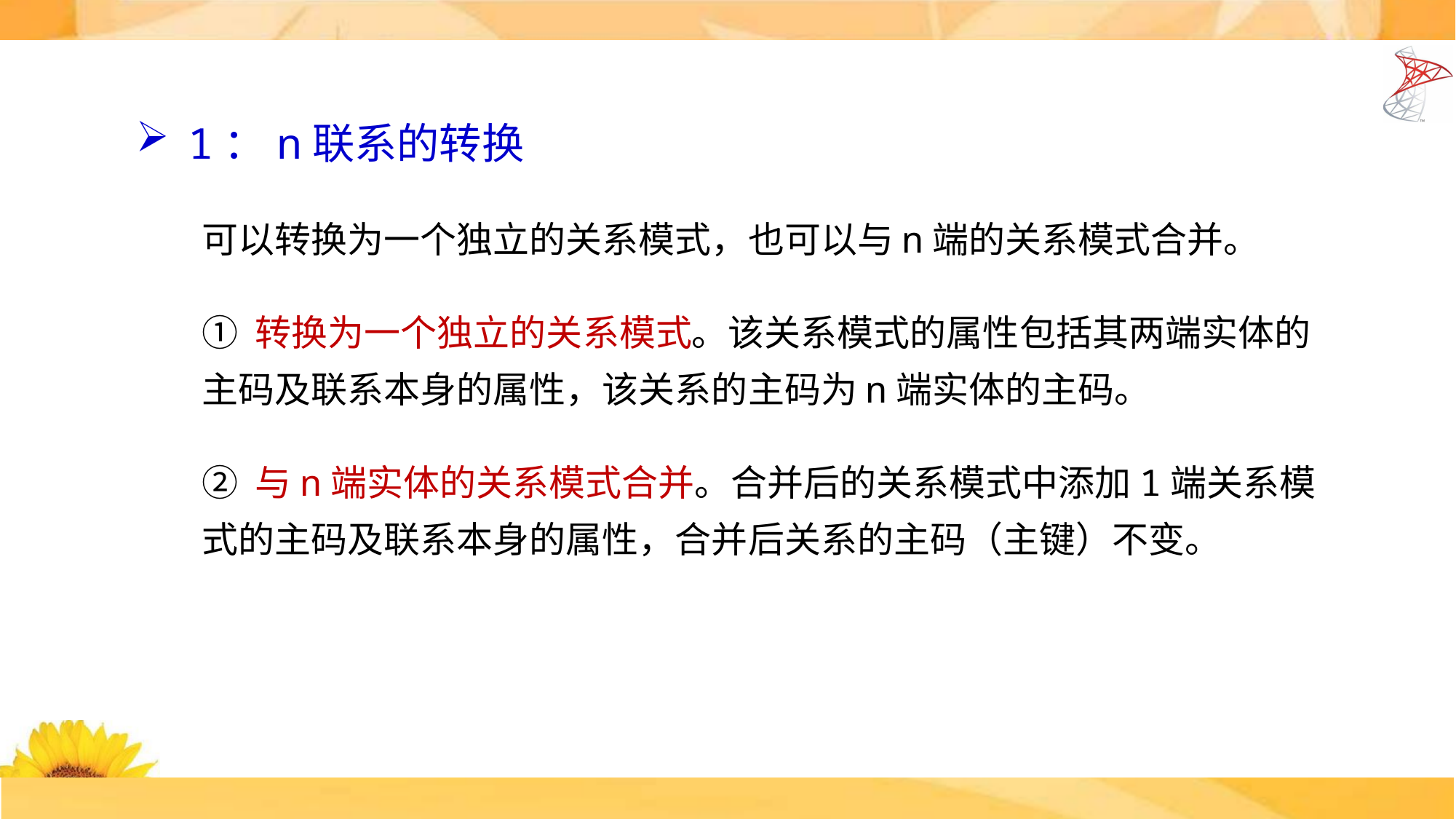

1：n联系的转换
可以转换为一个独立的关系模式，也可以与n端的关系模式合并。
① 转换为一个独立的关系模式。该关系模式的属性包括其两端实体的主码及联系本身的属性，该关系的主码为n端实体的主码。
② 与n端实体的关系模式合并。合并后的关系模式中添加1端关系模式的主码及联系本身的属性，合并后关系的主码（主键）不变。